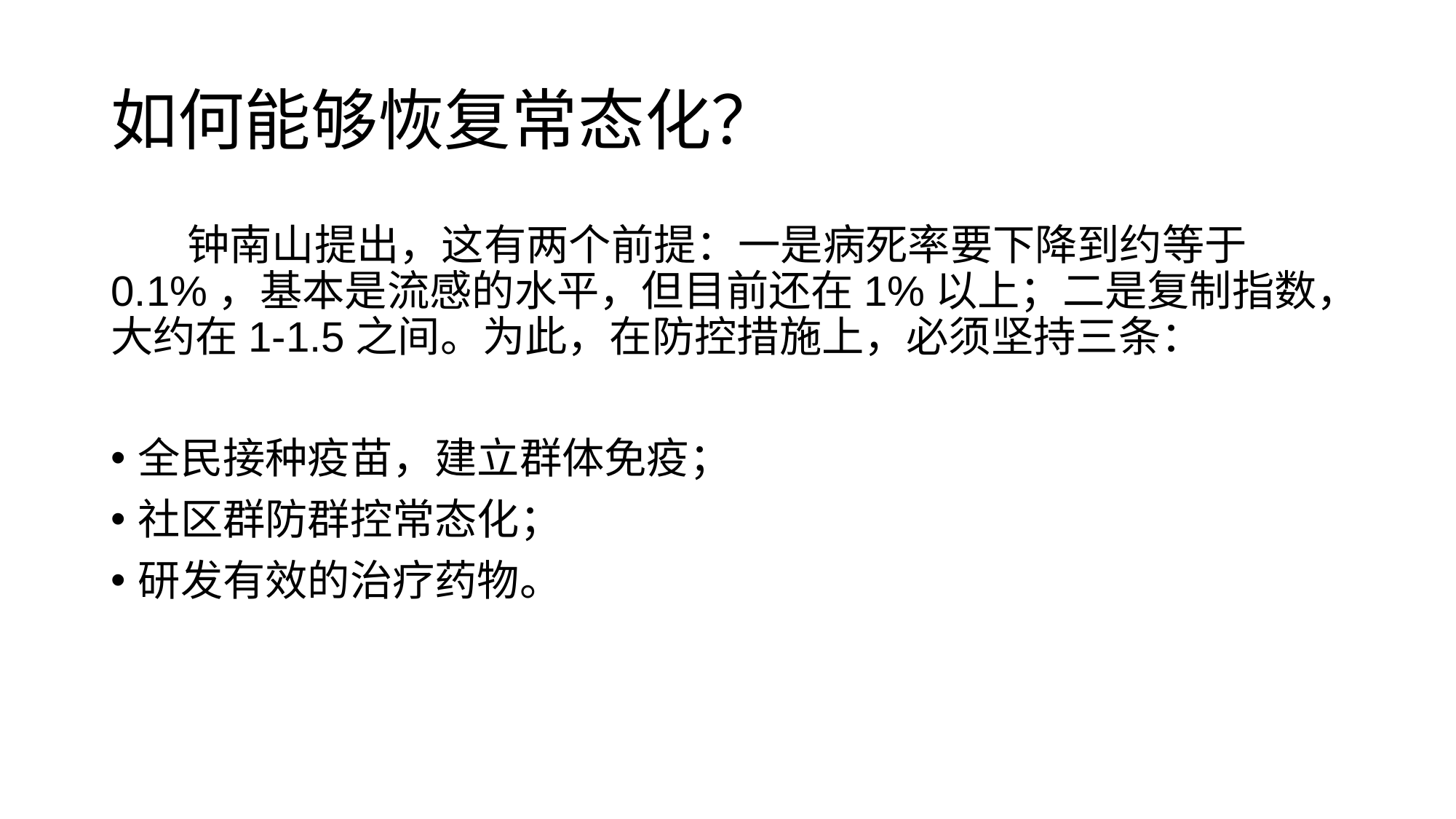

# 如何能够恢复常态化？
       钟南山提出，这有两个前提：一是病死率要下降到约等于0.1%，基本是流感的水平，但目前还在1%以上；二是复制指数，大约在1-1.5之间。为此，在防控措施上，必须坚持三条：

全民接种疫苗，建立群体免疫；
社区群防群控常态化；
研发有效的治疗药物。